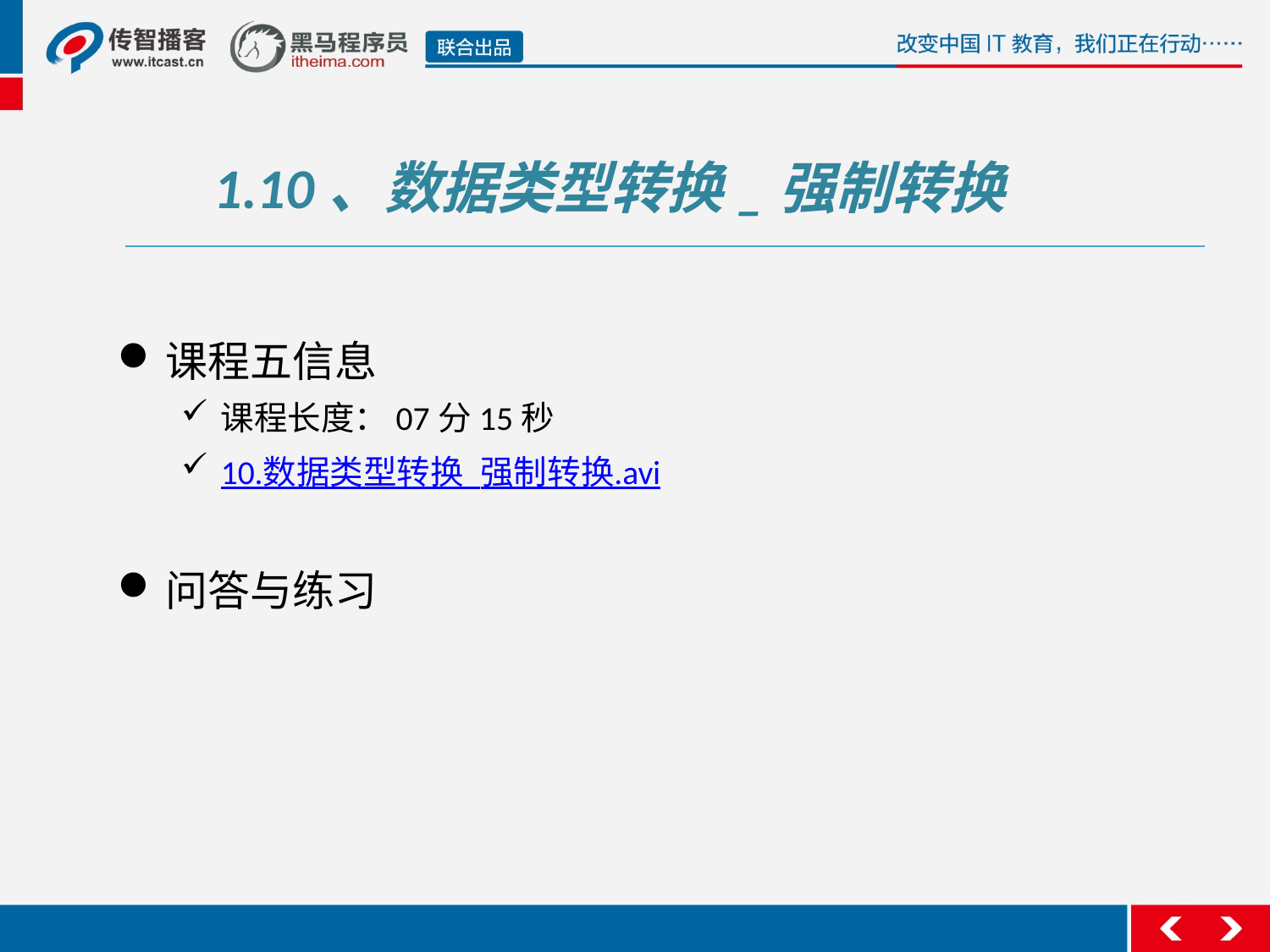

1.10、数据类型转换_强制转换

课程五信息
课程长度：07分15秒
10.数据类型转换_强制转换.avi

问答与练习